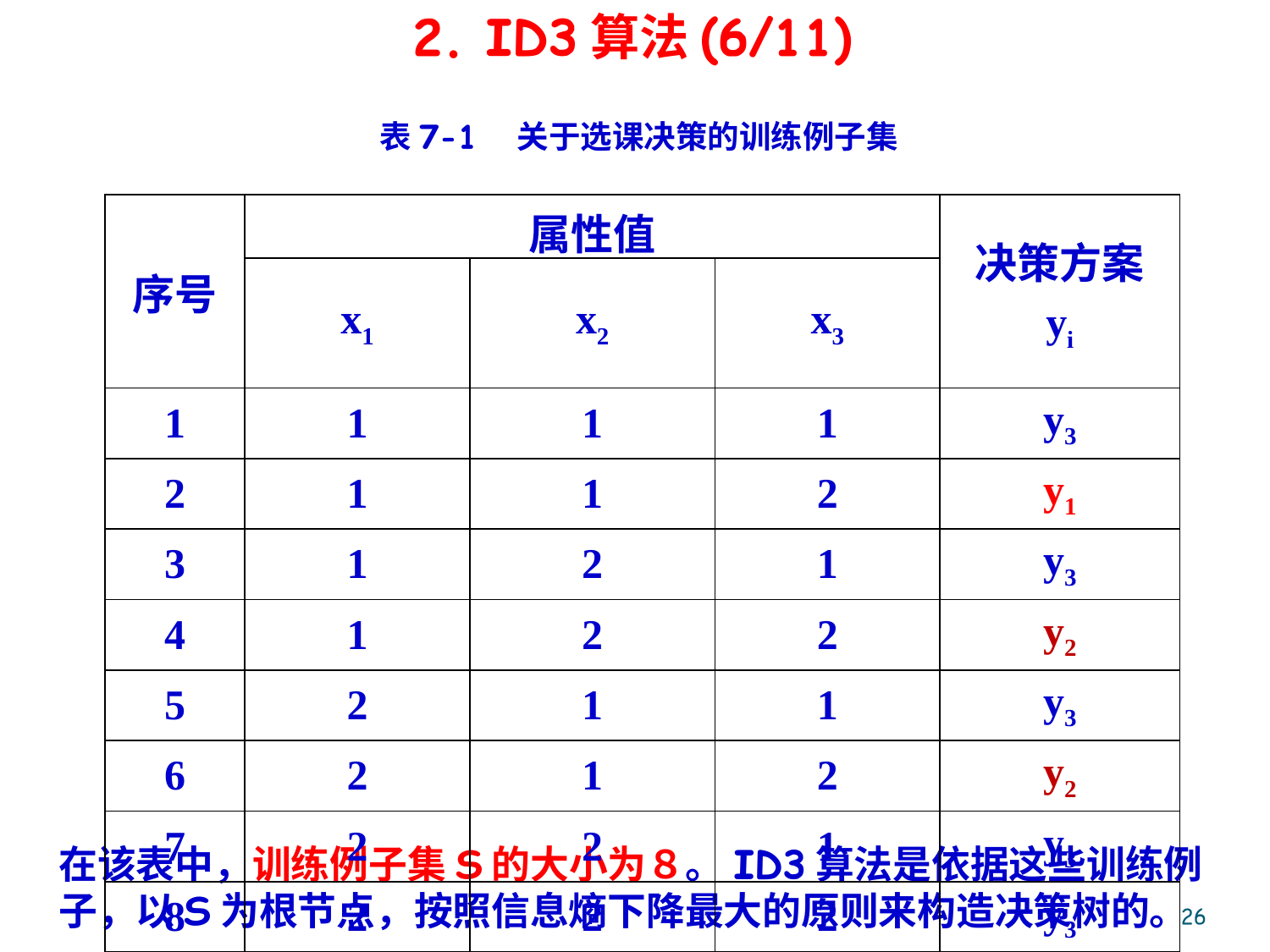

2. ID3算法(6/11)
表7-1　关于选课决策的训练例子集

在该表中，训练例子集S的大小为８。ID3算法是依据这些训练例子，以S为根节点，按照信息熵下降最大的原则来构造决策树的。
| 序号 | 属性值 |  |  | 决策方案 yi |
| --- | --- | --- | --- | --- |
|  | x1 | x2 | x3 |  |
| 1 | 1 | 1 | 1 | y3 |
| 2 | 1 | 1 | 2 | y1 |
| 3 | 1 | 2 | 1 | y3 |
| 4 | 1 | 2 | 2 | y2 |
| 5 | 2 | 1 | 1 | y3 |
| 6 | 2 | 1 | 2 | y2 |
| 7 | 2 | 2 | 1 | y3 |
| 8 | 2 | 2 | 2 | y3 |
26